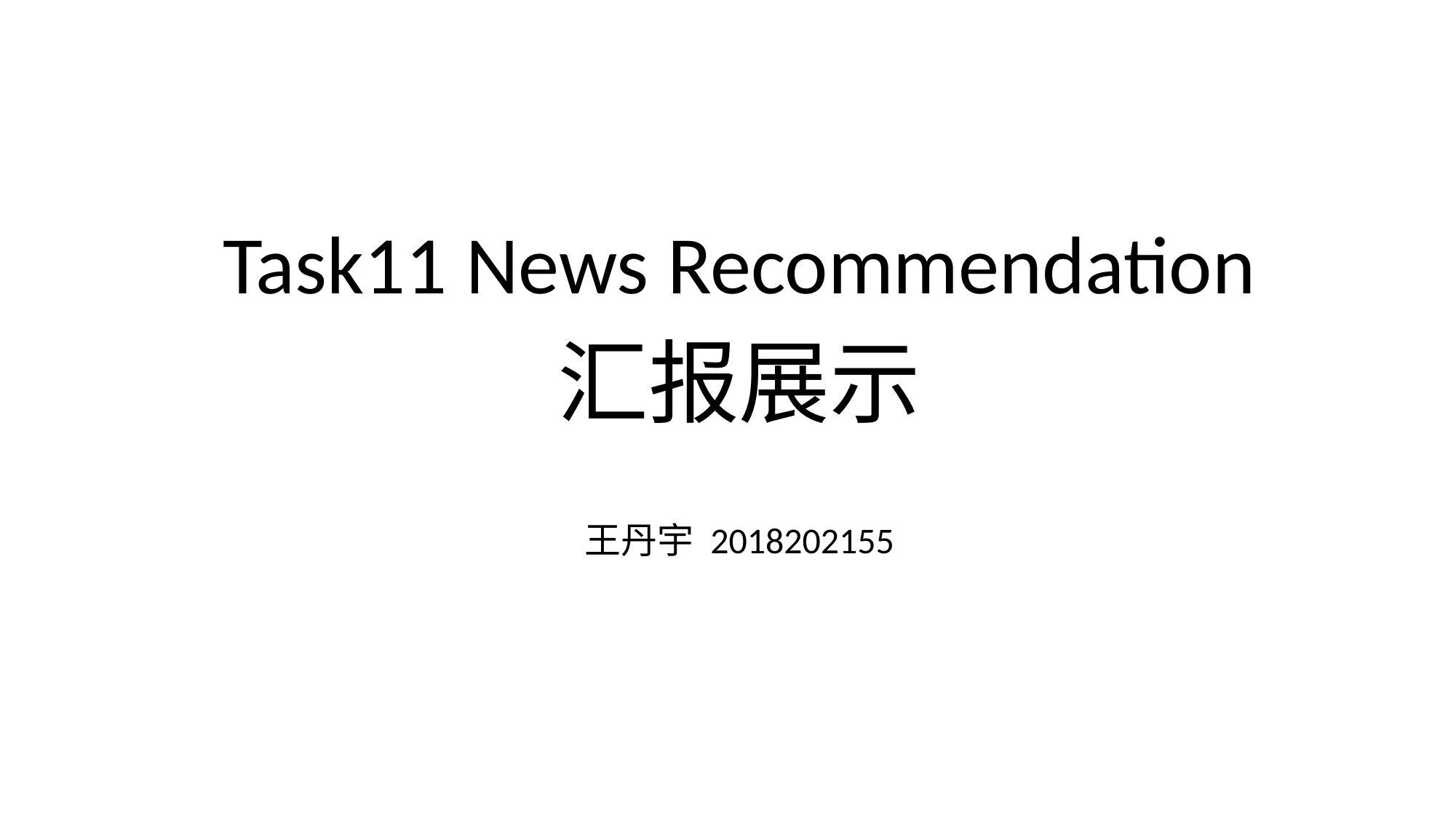

# Task11 News Recommendation 汇报展示
王丹宇 2018202155